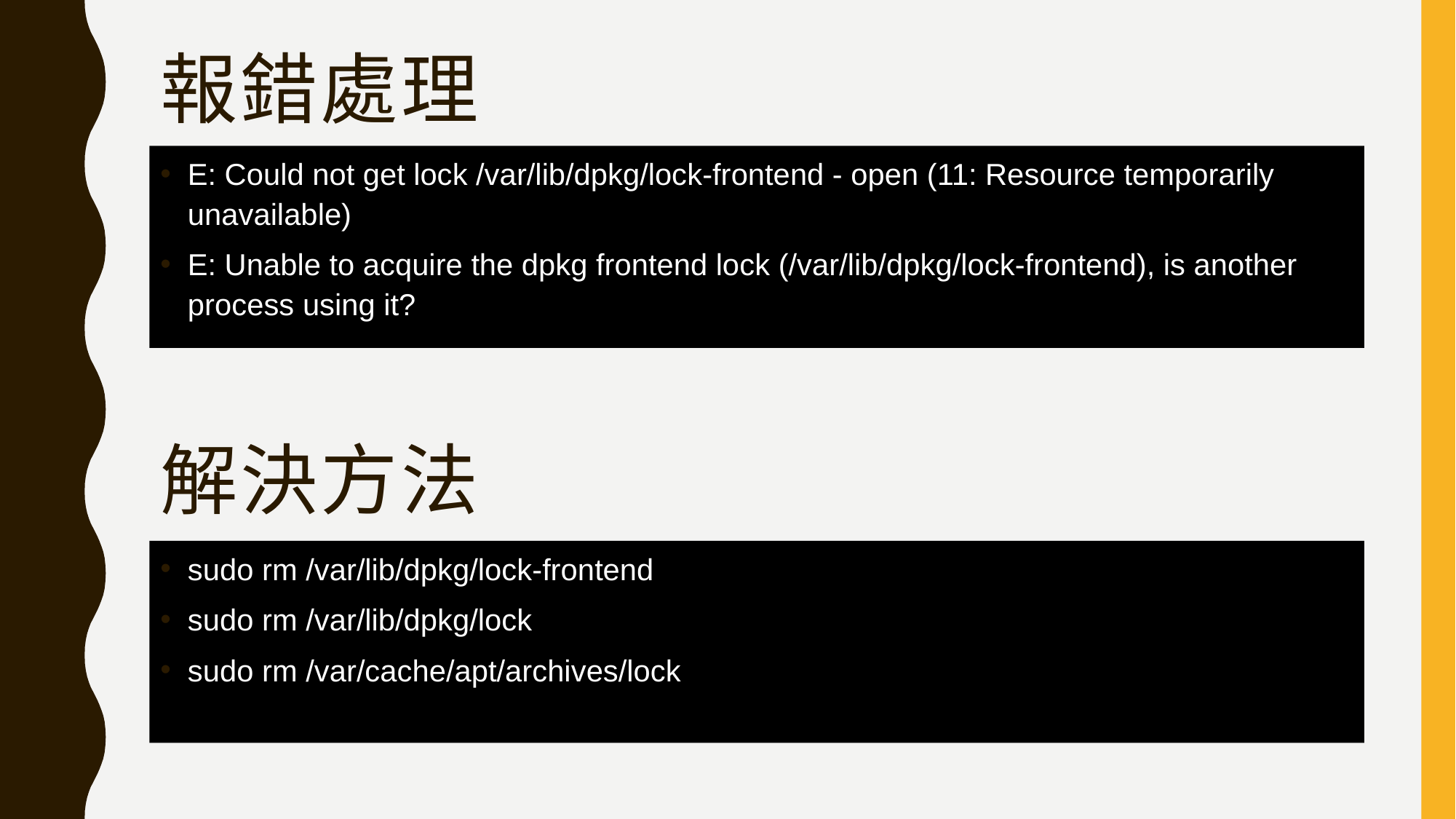

# 報錯處理
E: Could not get lock /var/lib/dpkg/lock-frontend - open (11: Resource temporarily unavailable)
E: Unable to acquire the dpkg frontend lock (/var/lib/dpkg/lock-frontend), is another process using it?
解決方法
sudo rm /var/lib/dpkg/lock-frontend
sudo rm /var/lib/dpkg/lock
sudo rm /var/cache/apt/archives/lock